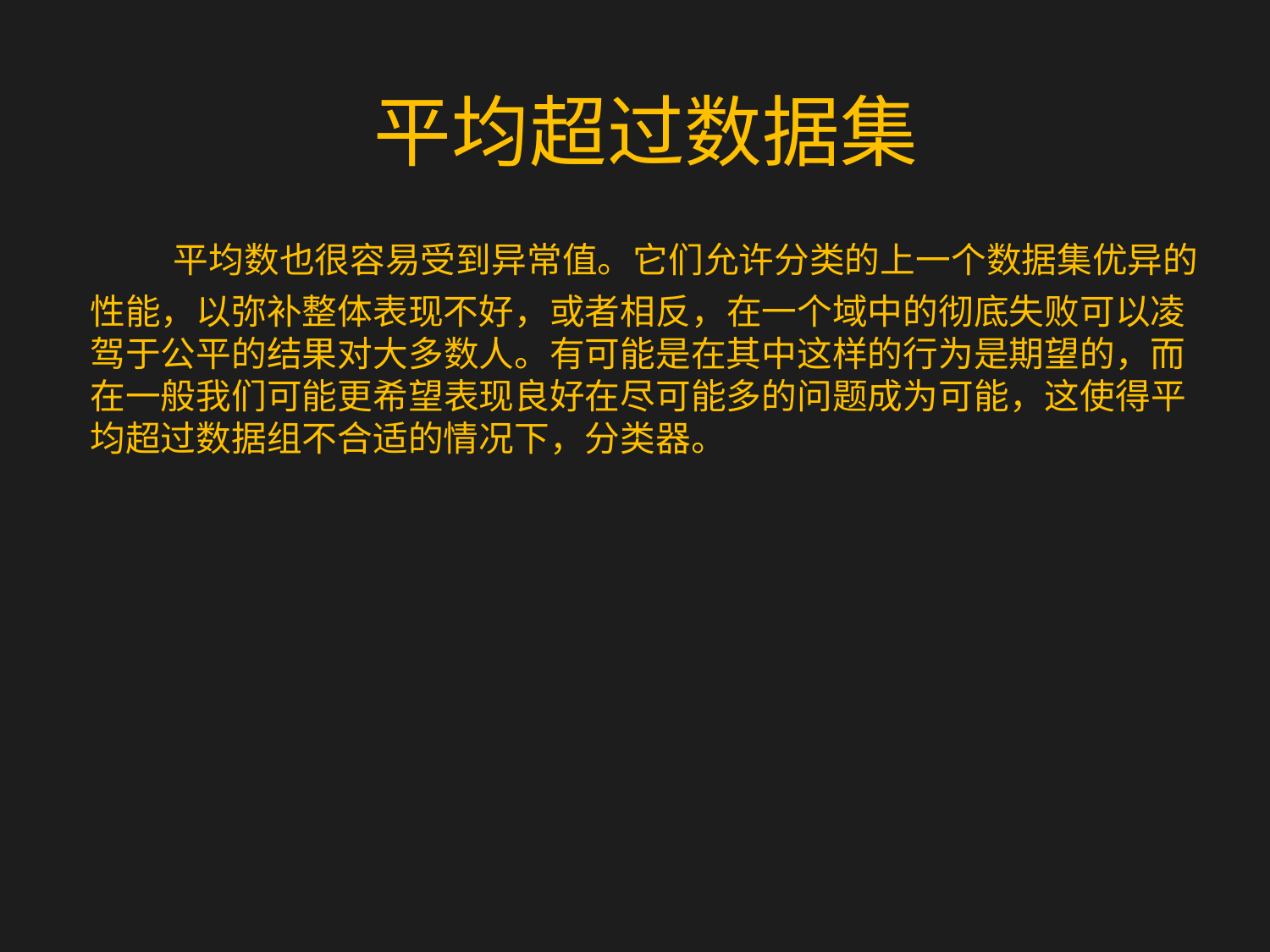

平均超过数据集
   平均数也很容易受到异常值。它们允许分类的上一个数据集优异的性能，以弥补整体表现不好，或者相反，在一个域中的彻底失败可以凌驾于公平的结果对大多数人。有可能是在其中这样的行为是期望的，而在一般我们可能更希望表现良好在尽可能多的问题成为可能，这使得平均超过数据组不合适的情况下，分类器。